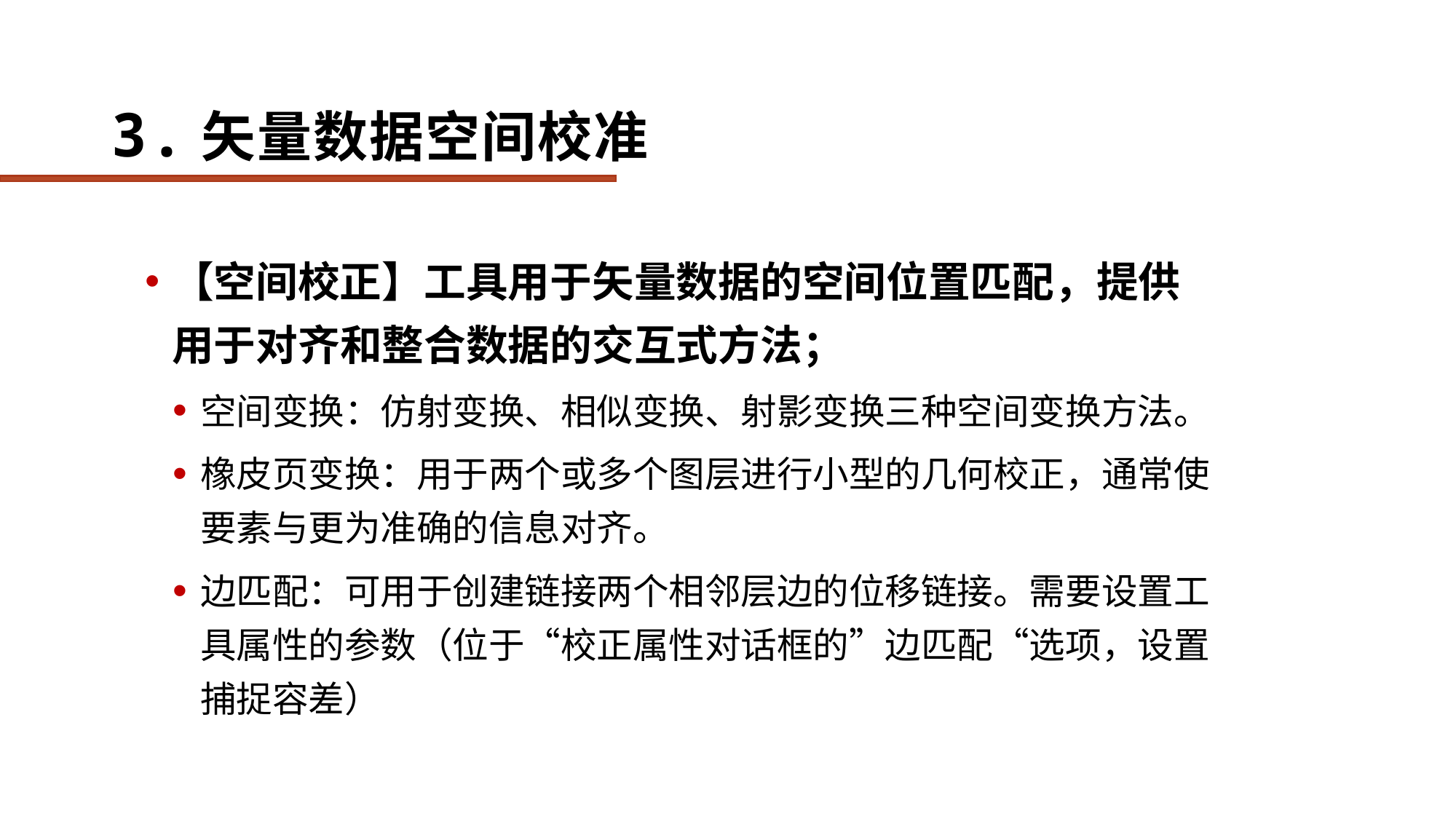

# 3.矢量数据空间校准
【空间校正】工具用于矢量数据的空间位置匹配，提供用于对齐和整合数据的交互式方法；
空间变换：仿射变换、相似变换、射影变换三种空间变换方法。
橡皮页变换：用于两个或多个图层进行小型的几何校正，通常使要素与更为准确的信息对齐。
边匹配：可用于创建链接两个相邻层边的位移链接。需要设置工具属性的参数（位于“校正属性对话框的”边匹配“选项，设置捕捉容差）